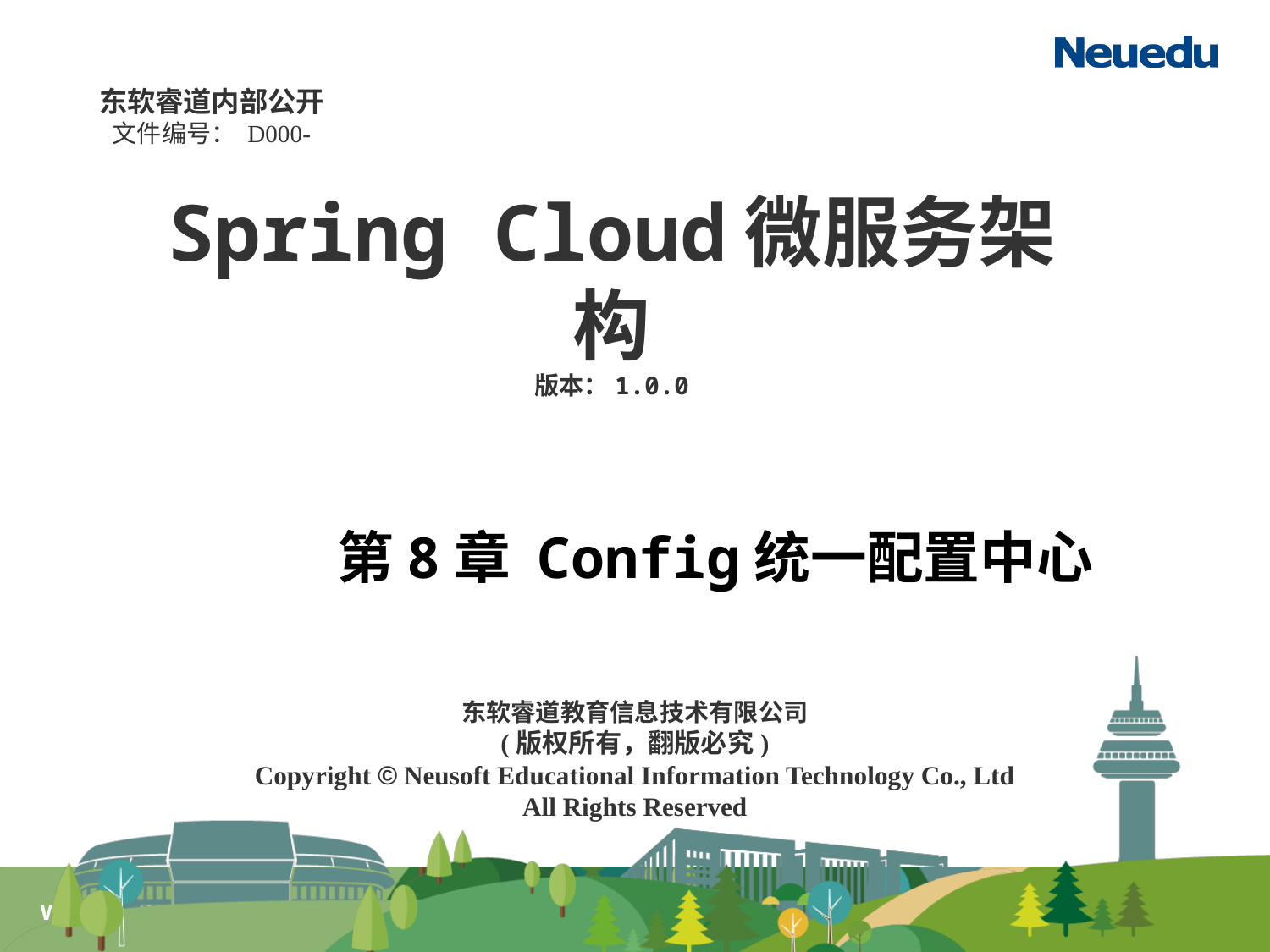

东软睿道内部公开
文件编号： D000-
Spring Cloud微服务架构
版本：1.0.0
第8章 Config统一配置中心

东软睿道教育信息技术有限公司
(版权所有，翻版必究)
Copyright © Neusoft Educational Information Technology Co., Ltd
All Rights Reserved